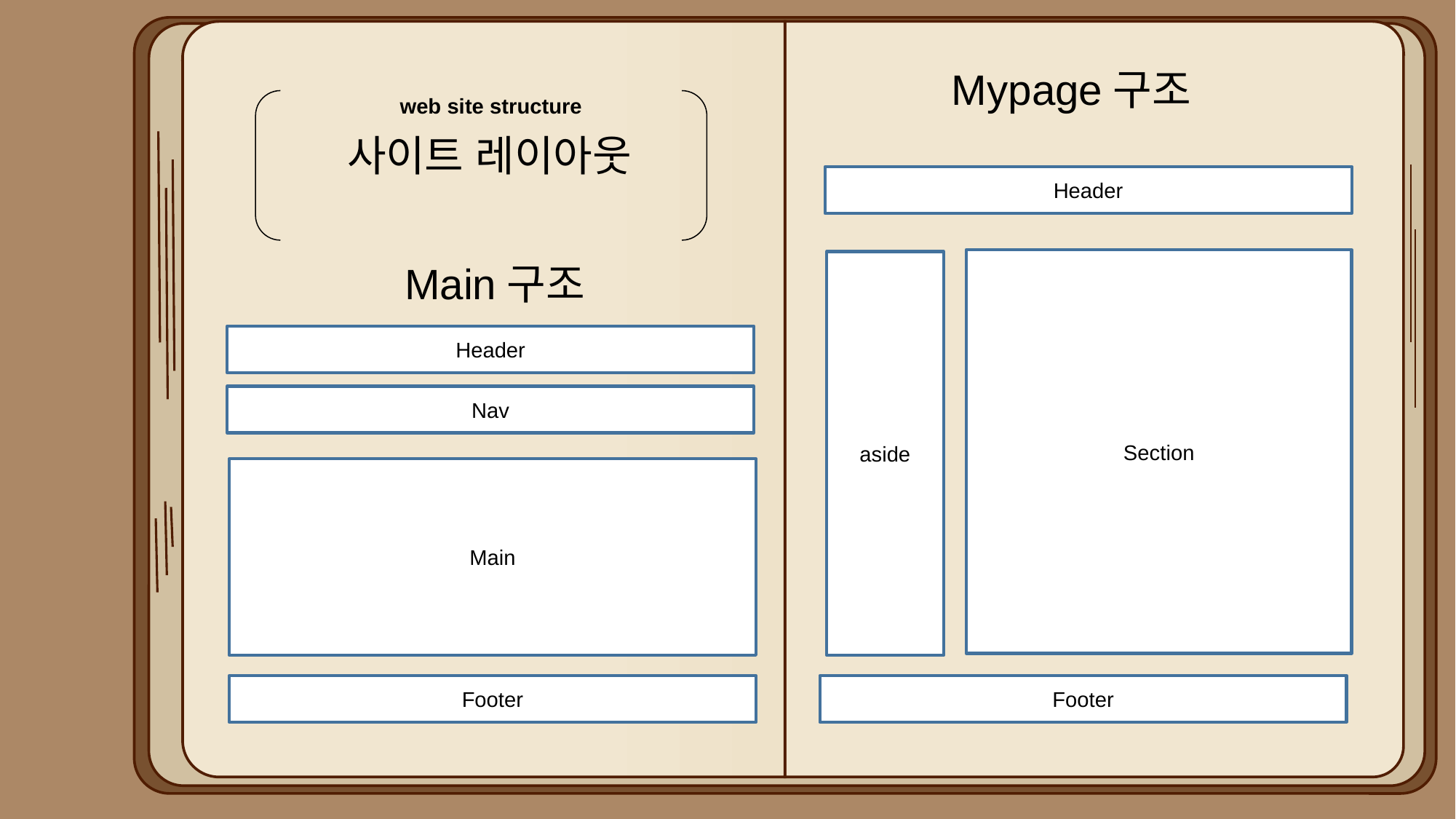

Mypage구조

web site structure

사이트 레이아웃
Header
Section
aside
Main구조

Header
Nav
Main
Footer
Footer